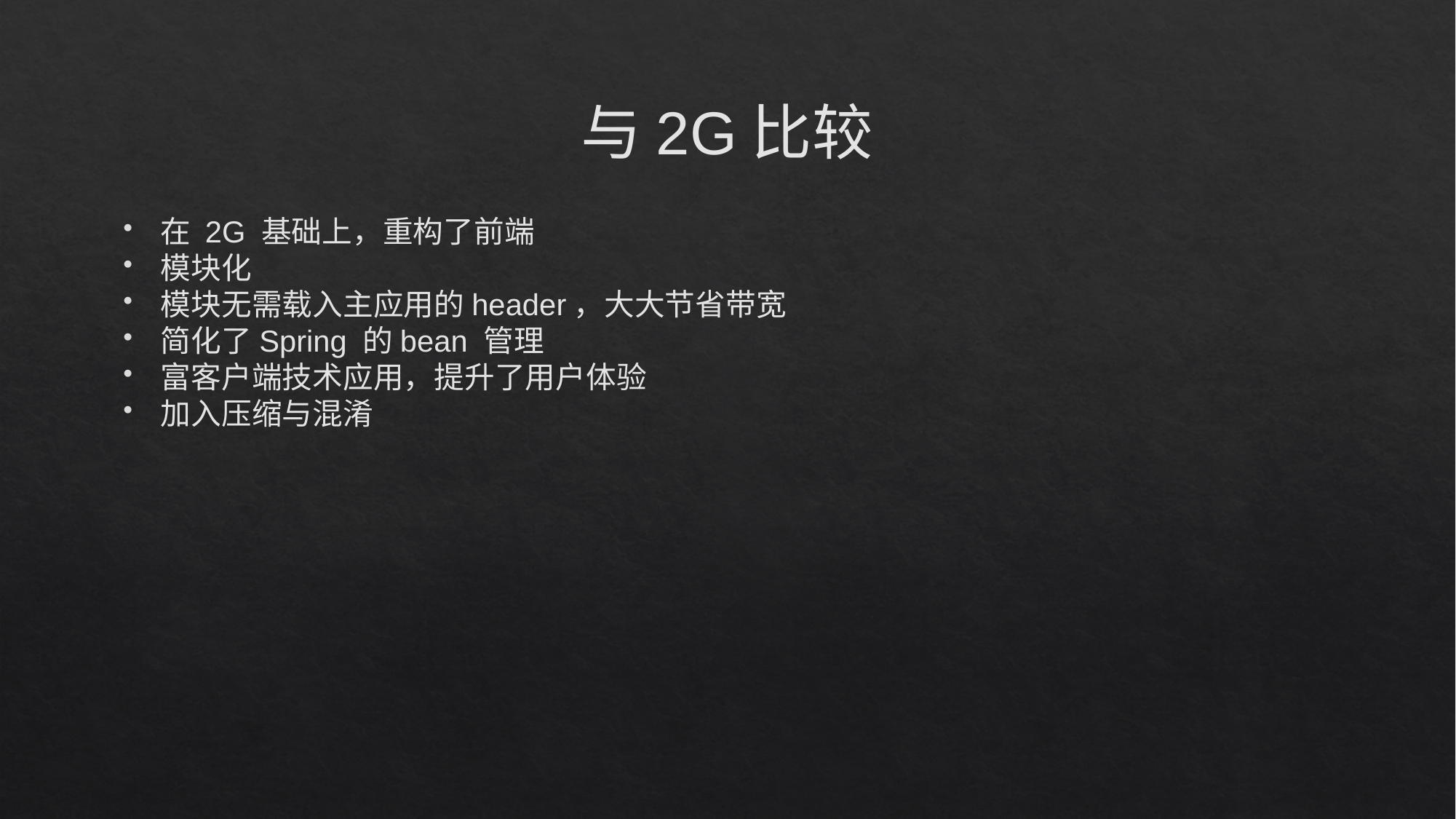

与2G比较
在 2G 基础上，重构了前端
模块化
模块无需载入主应用的header，大大节省带宽
简化了Spring 的bean 管理
富客户端技术应用，提升了用户体验
加入压缩与混淆